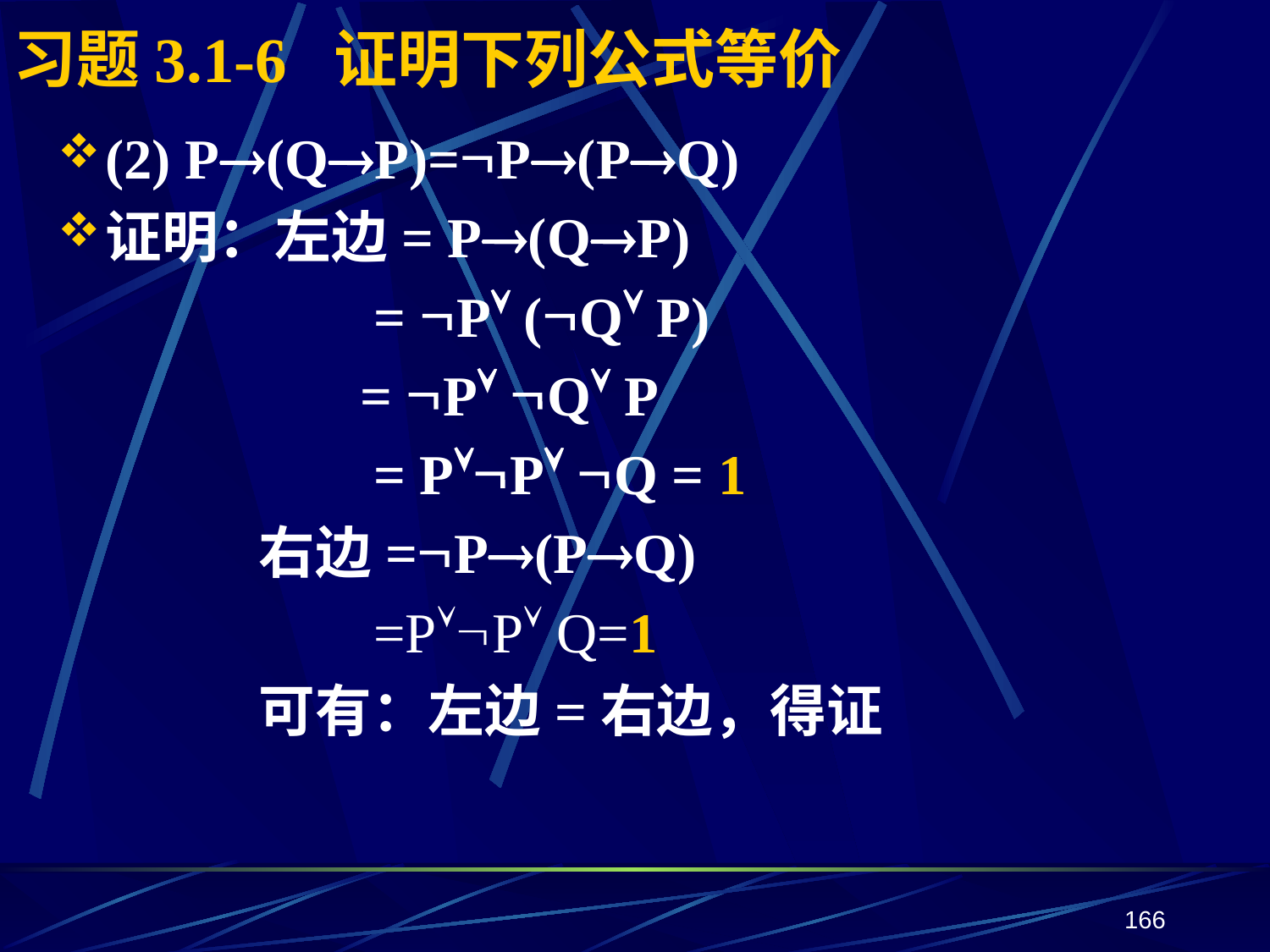

# 习题3.1-6  证明下列公式等价
(2) P→(Q→P)=¬P→(P→Q)
证明：左边= P→(Q→P)
			 = ¬P∨ (¬Q∨ P)
		         = ¬P∨ ¬Q∨ P
			 = P∨¬P∨ ¬Q = 1
		 右边=¬P→(P→Q)
			 =P∨¬P∨ Q=1
		 可有：左边=右边，得证

166